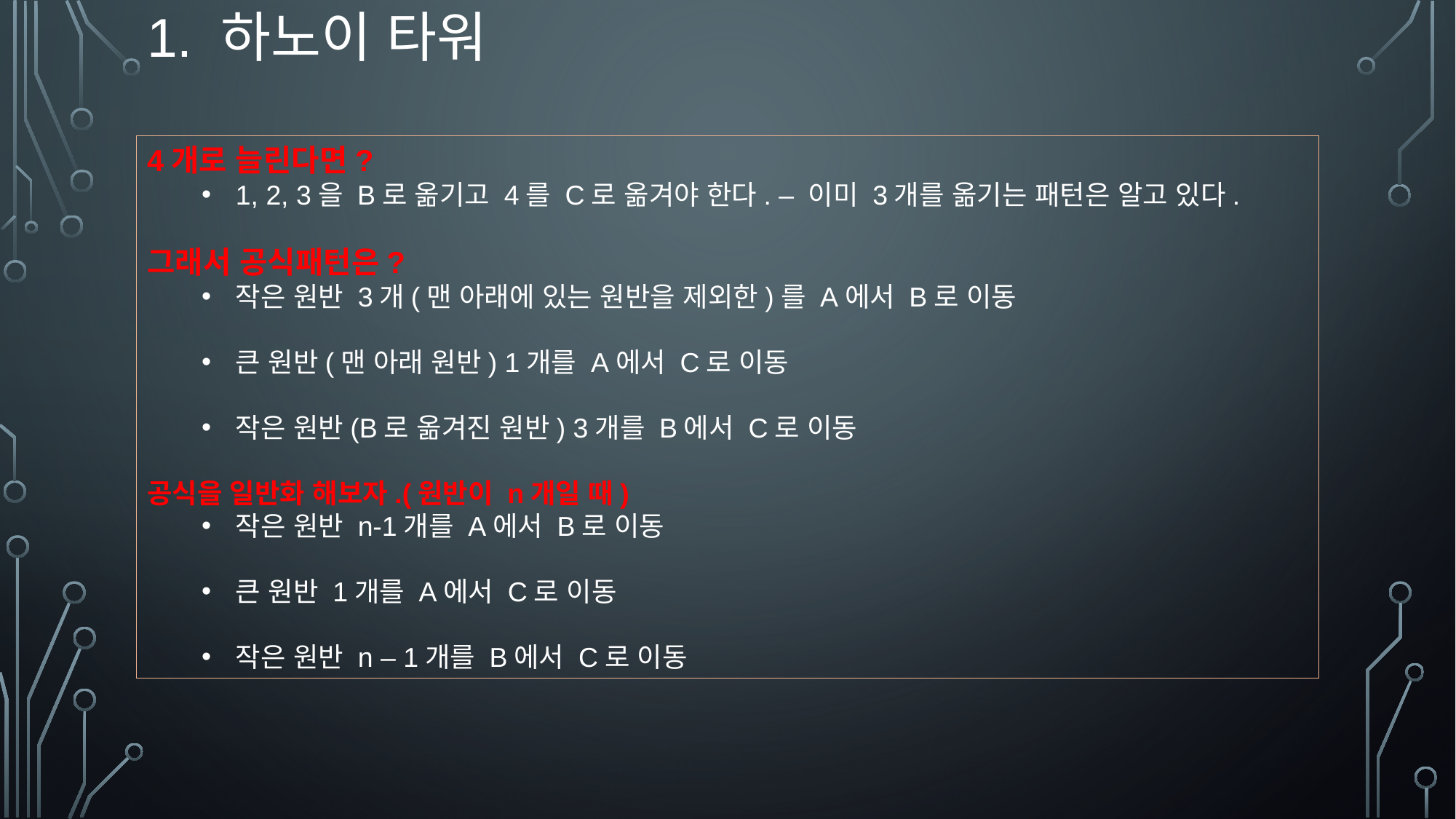

# 1. 하노이 타워
4개로 늘린다면?
1, 2, 3을 B로 옮기고 4를 C로 옮겨야 한다. – 이미 3개를 옮기는 패턴은 알고 있다.

그래서 공식패턴은?
작은 원반 3개(맨 아래에 있는 원반을 제외한)를 A에서 B로 이동

큰 원반(맨 아래 원반) 1개를 A에서 C로 이동

작은 원반(B로 옮겨진 원반) 3개를 B에서 C로 이동

공식을 일반화 해보자.(원반이 n개일 때)
작은 원반 n-1개를 A에서 B로 이동

큰 원반 1개를 A에서 C로 이동

작은 원반 n – 1개를 B에서 C로 이동